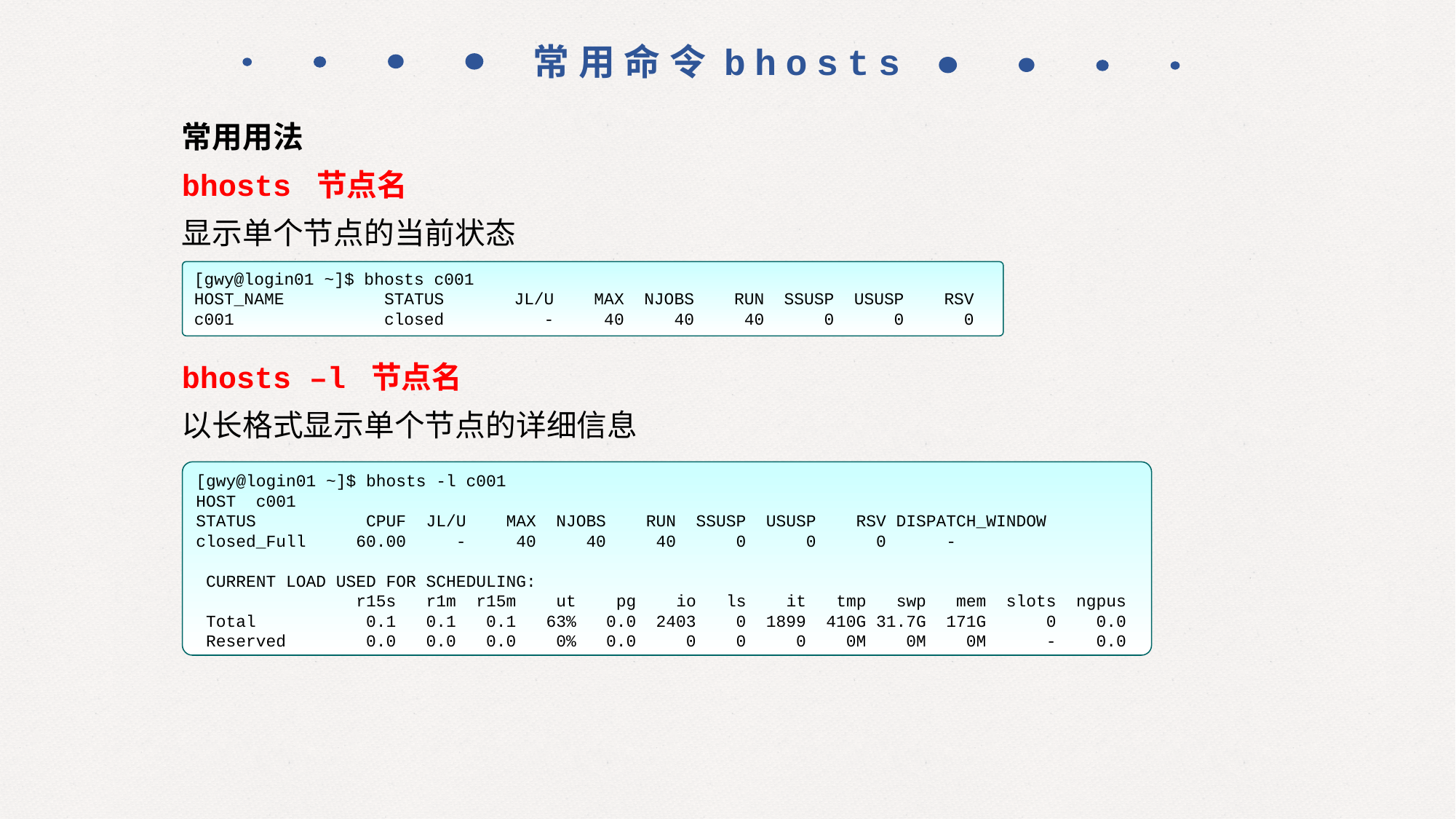

常用命令bhosts

常用用法
bhosts 节点名
显示单个节点的当前状态

bhosts –l 节点名
以长格式显示单个节点的详细信息

[gwy@login01 ~]$ bhosts c001
HOST_NAME          STATUS       JL/U    MAX  NJOBS    RUN  SSUSP  USUSP    RSV
c001               closed          -     40     40     40      0      0      0
[gwy@login01 ~]$ bhosts -l c001
HOST  c001
STATUS           CPUF  JL/U    MAX  NJOBS    RUN  SSUSP  USUSP    RSV DISPATCH_WINDOW
closed_Full     60.00     -     40     40     40      0      0      0      -

 CURRENT LOAD USED FOR SCHEDULING:
                r15s   r1m  r15m    ut    pg    io   ls    it   tmp   swp   mem  slots  ngpus
 Total           0.1   0.1   0.1   63%   0.0  2403    0  1899  410G 31.7G  171G      0    0.0
 Reserved        0.0   0.0   0.0    0%   0.0     0    0     0    0M    0M    0M      -    0.0